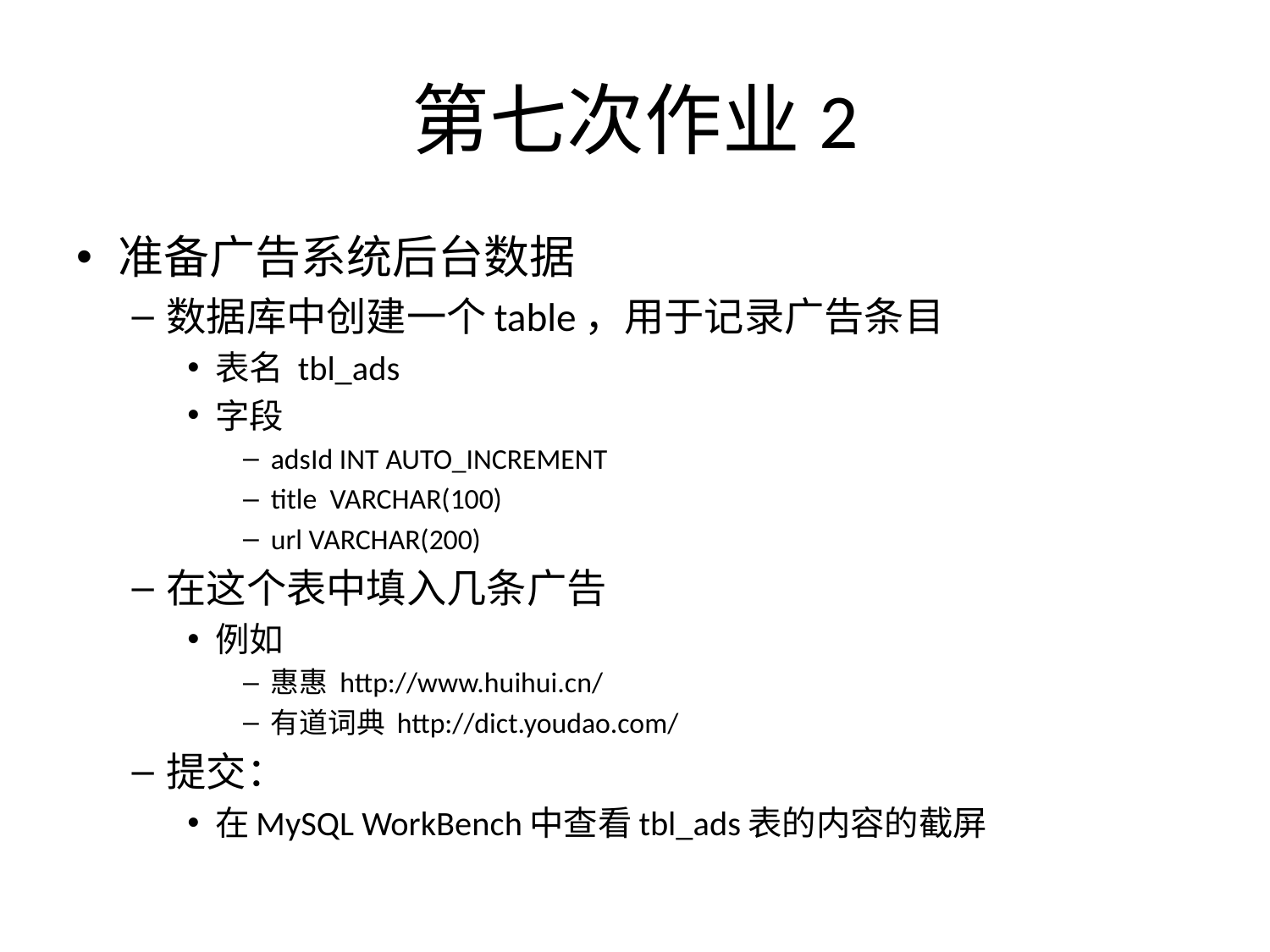

# 第七次作业2
准备广告系统后台数据
数据库中创建一个table，用于记录广告条目
表名 tbl_ads
字段
adsId INT AUTO_INCREMENT
title  VARCHAR(100)
url VARCHAR(200)
在这个表中填入几条广告
例如
惠惠 http://www.huihui.cn/
有道词典 http://dict.youdao.com/
提交：
在MySQL WorkBench中查看tbl_ads表的内容的截屏